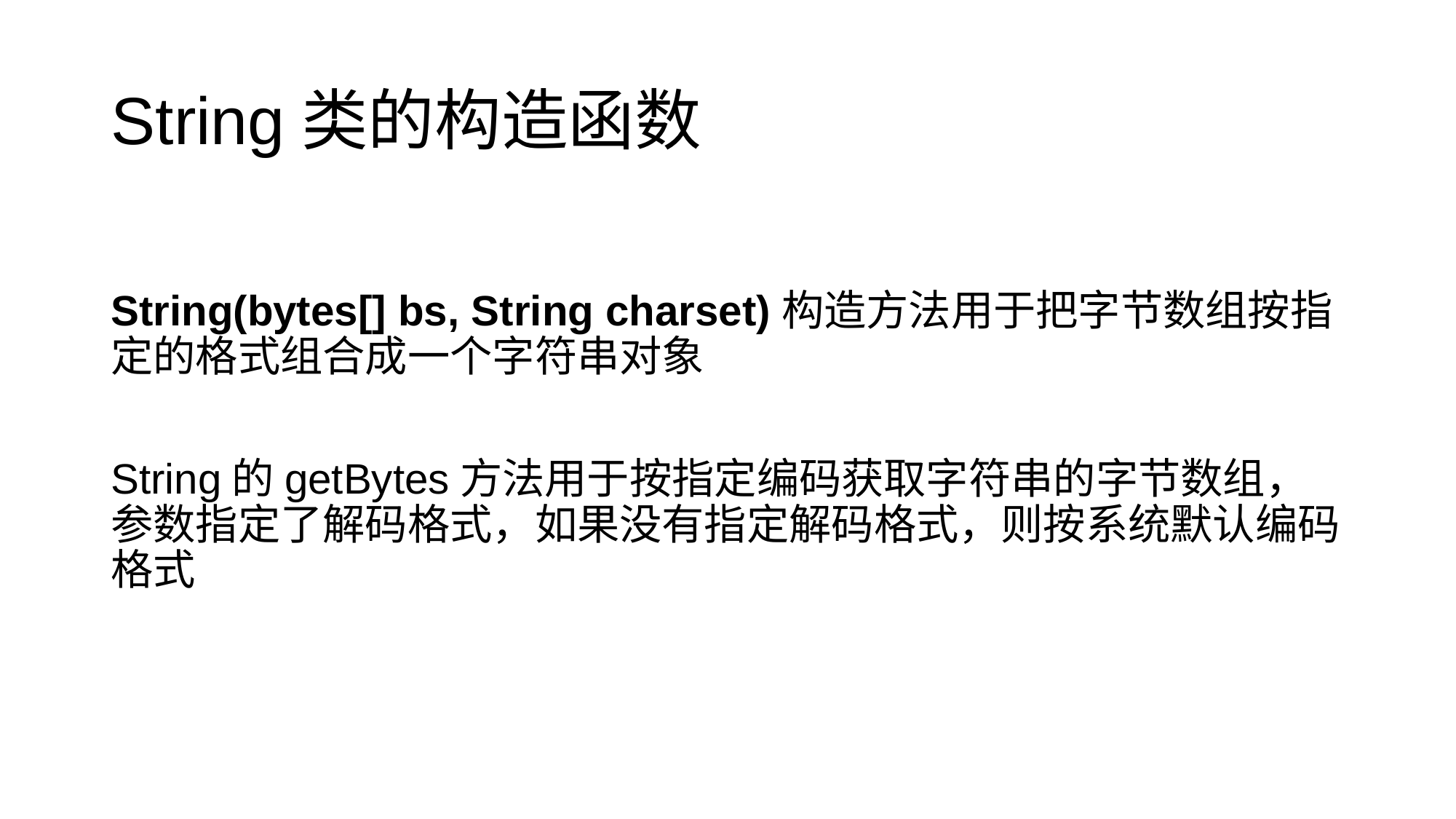

# String类的构造函数

String(bytes[] bs, String charset)构造方法用于把字节数组按指定的格式组合成一个字符串对象

String的getBytes方法用于按指定编码获取字符串的字节数组，参数指定了解码格式，如果没有指定解码格式，则按系统默认编码格式